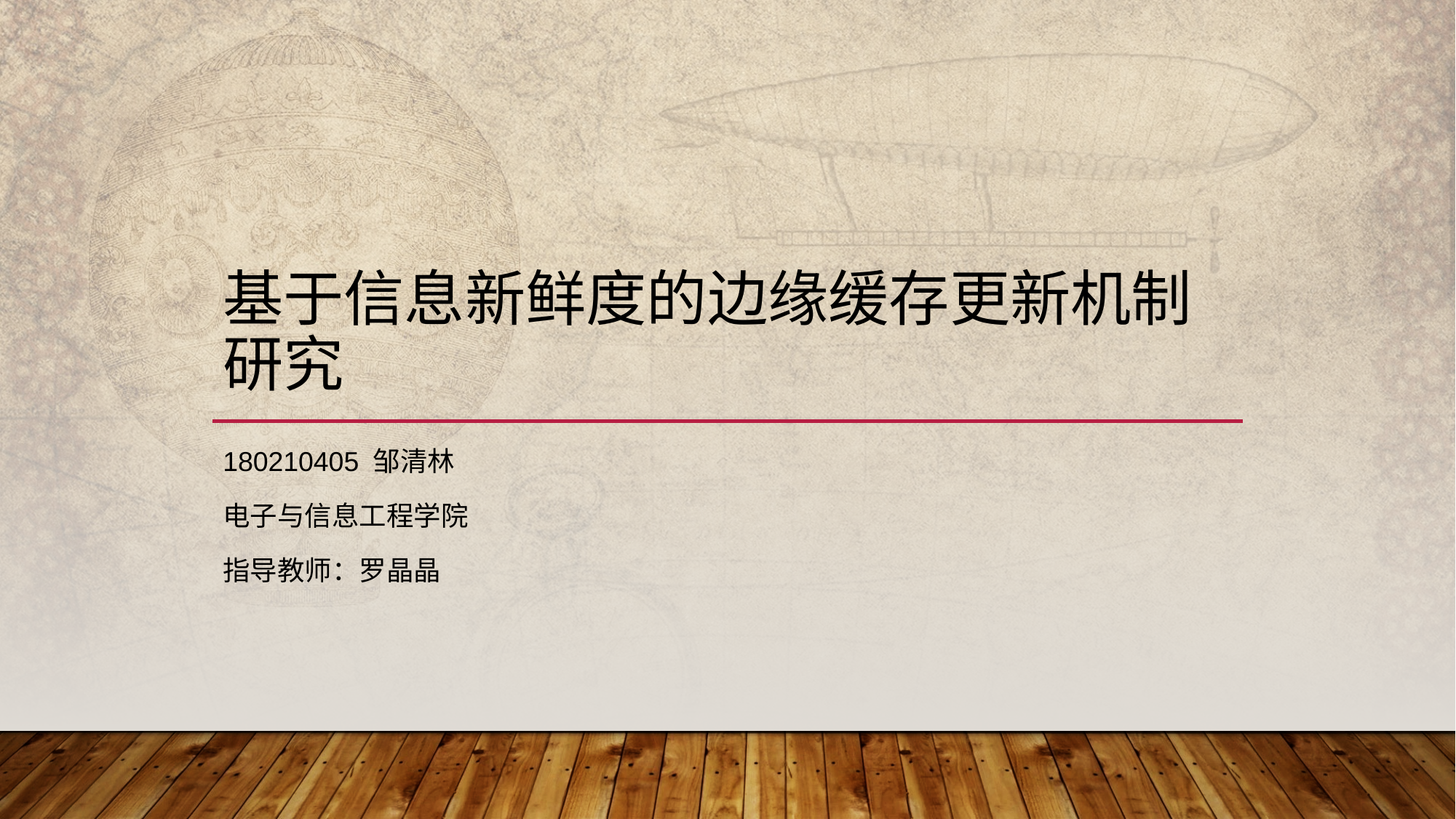

# 基于信息新鲜度的边缘缓存更新机制研究
180210405 邹清林
电子与信息工程学院
指导教师：罗晶晶